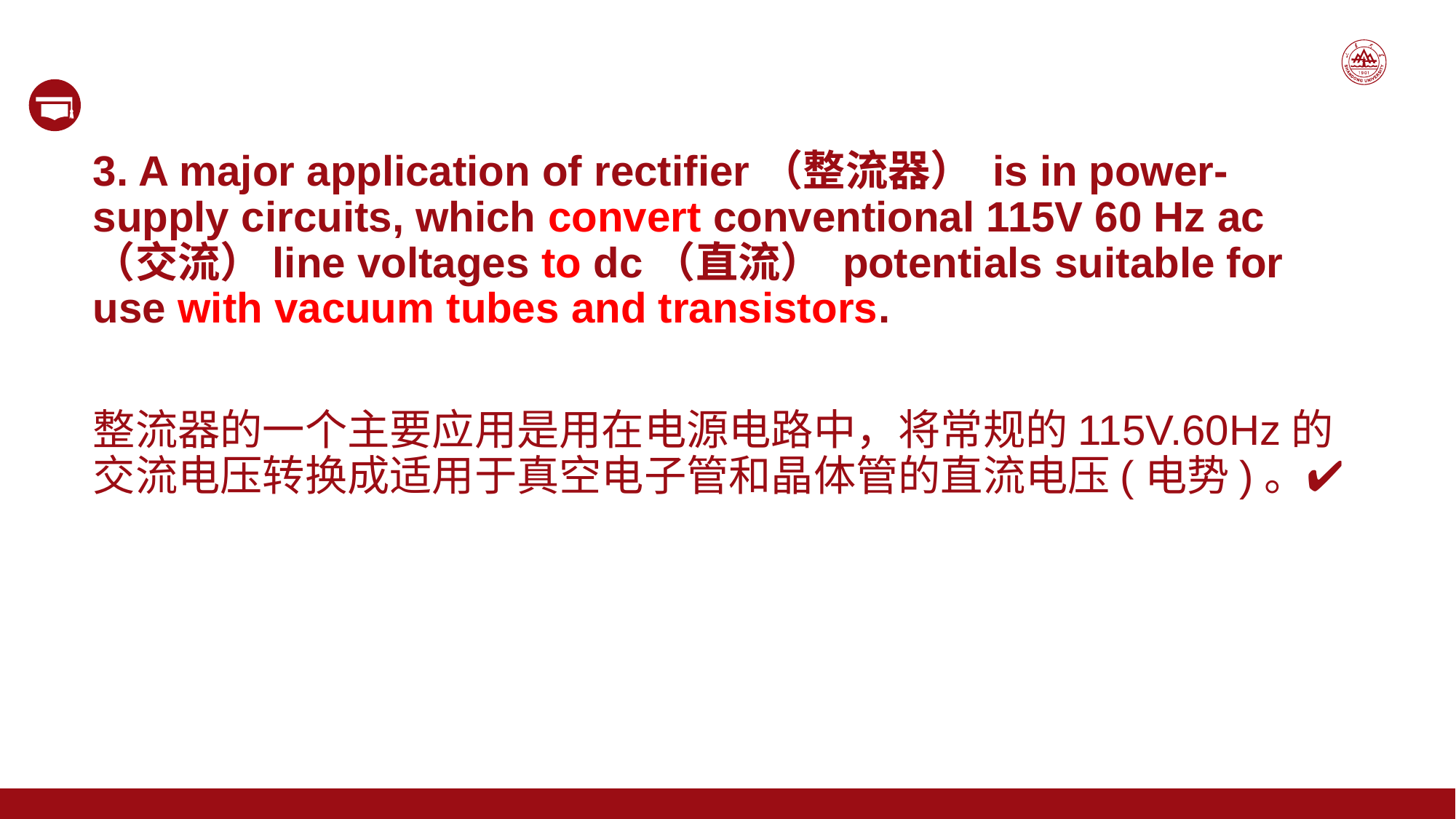

3. A major application of rectifier（整流器） is in power-supply circuits, which convert conventional 115V 60 Hz ac （交流）line voltages to dc（直流） potentials suitable for use with vacuum tubes and transistors.

整流器的一个主要应用是用在电源电路中，将常规的115V.60Hz的交流电压转换成适用于真空电子管和晶体管的直流电压(电势)。✔